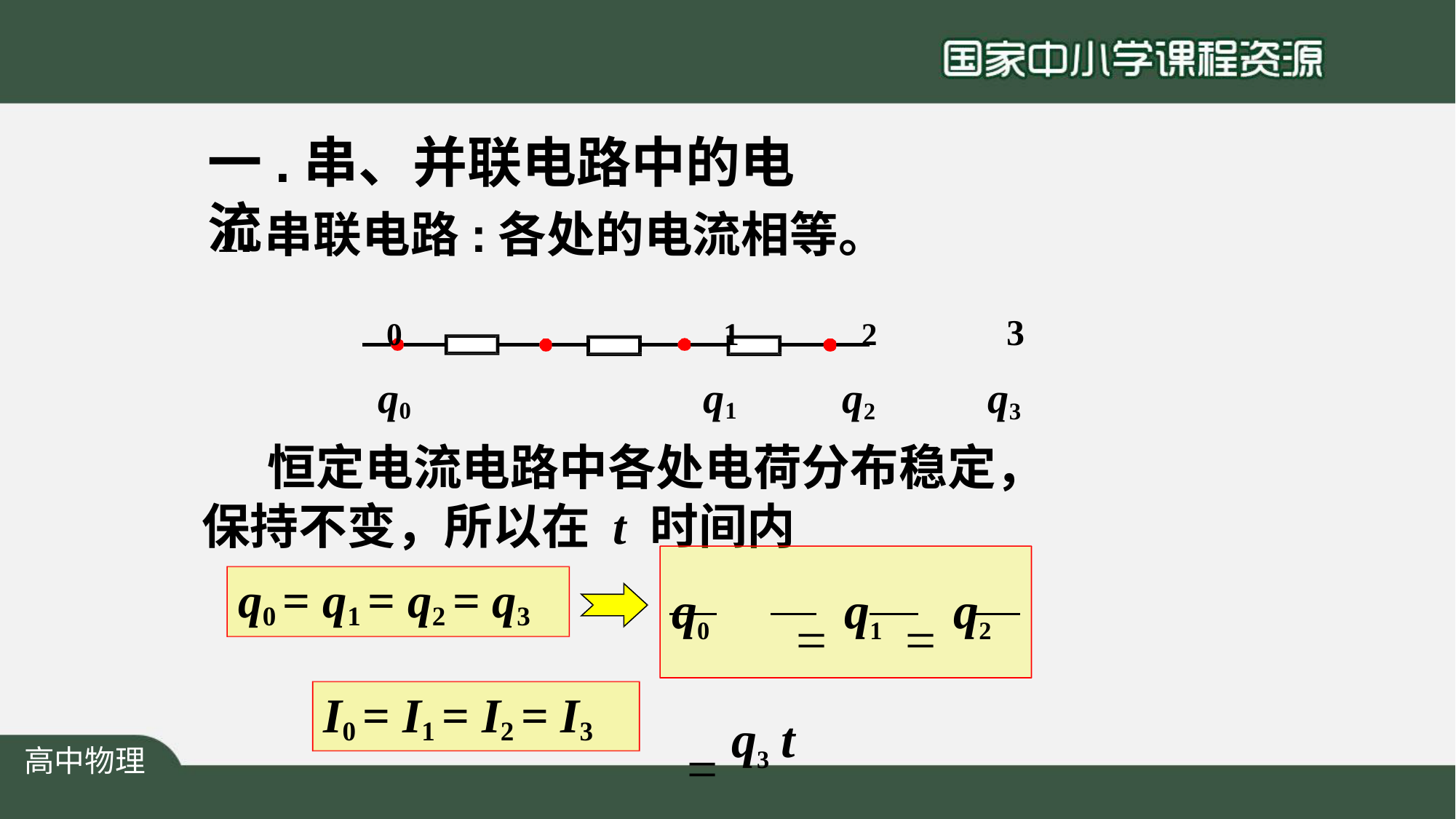

# 一.串、并联电路中的电流
1.串联电路:各处的电流相等。
0	1	2	3
q0	q1	q2	q3
    恒定电流电路中各处电荷分布稳定， 保持不变，所以在 t 时间内

q0	= q1	= q2	= q3  t		t		t		t

q0 = q1 = q2 = q3

I0 = I1 = I2 = I3
高中物理